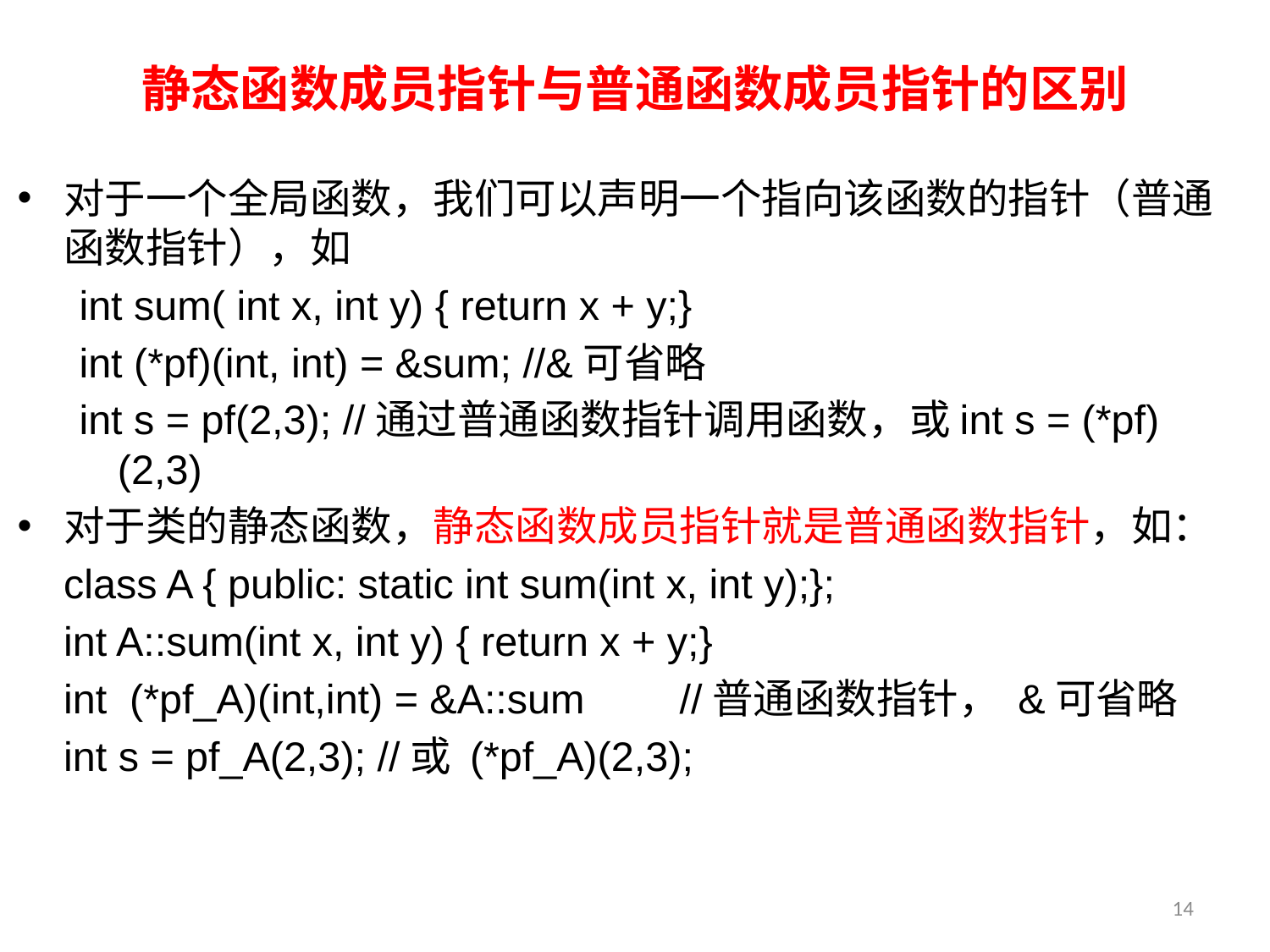

# 静态函数成员指针与普通函数成员指针的区别
对于一个全局函数，我们可以声明一个指向该函数的指针（普通函数指针），如
int sum( int x, int y) { return x + y;}
int (*pf)(int, int) = &sum; //&可省略
int s = pf(2,3); //通过普通函数指针调用函数，或int s = (*pf)(2,3)
对于类的静态函数，静态函数成员指针就是普通函数指针，如：
	class A { public: static int sum(int x, int y);};
	int A::sum(int x, int y) { return x + y;}
	int  (*pf_A)(int,int) = &A::sum 	//普通函数指针， &可省略
	int s = pf_A(2,3); //或 (*pf_A)(2,3);
14